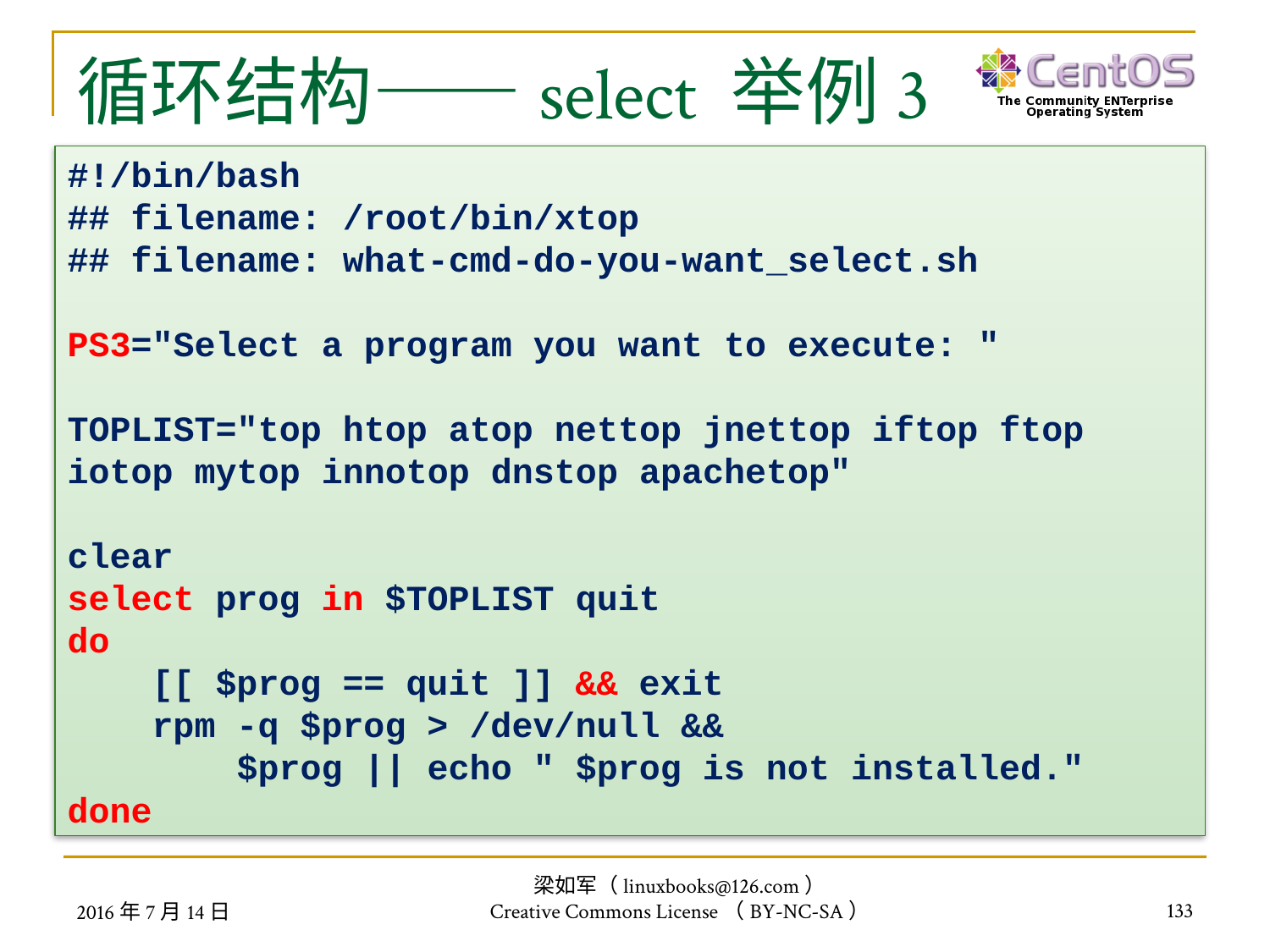

# 循环结构——select 举例3
#!/bin/bash
## filename: /root/bin/xtop
## filename: what-cmd-do-you-want_select.sh

PS3="Select a program you want to execute: "

TOPLIST="top htop atop nettop jnettop iftop ftop iotop mytop innotop dnstop apachetop"

clear
select prog in $TOPLIST quit
do
    [[ $prog == quit ]] && exit
    rpm -q $prog > /dev/null &&
        $prog || echo " $prog is not installed."
done
梁如军（linuxbooks@126.com）
Creative Commons License（BY-NC-SA）
2016年7月14日
133